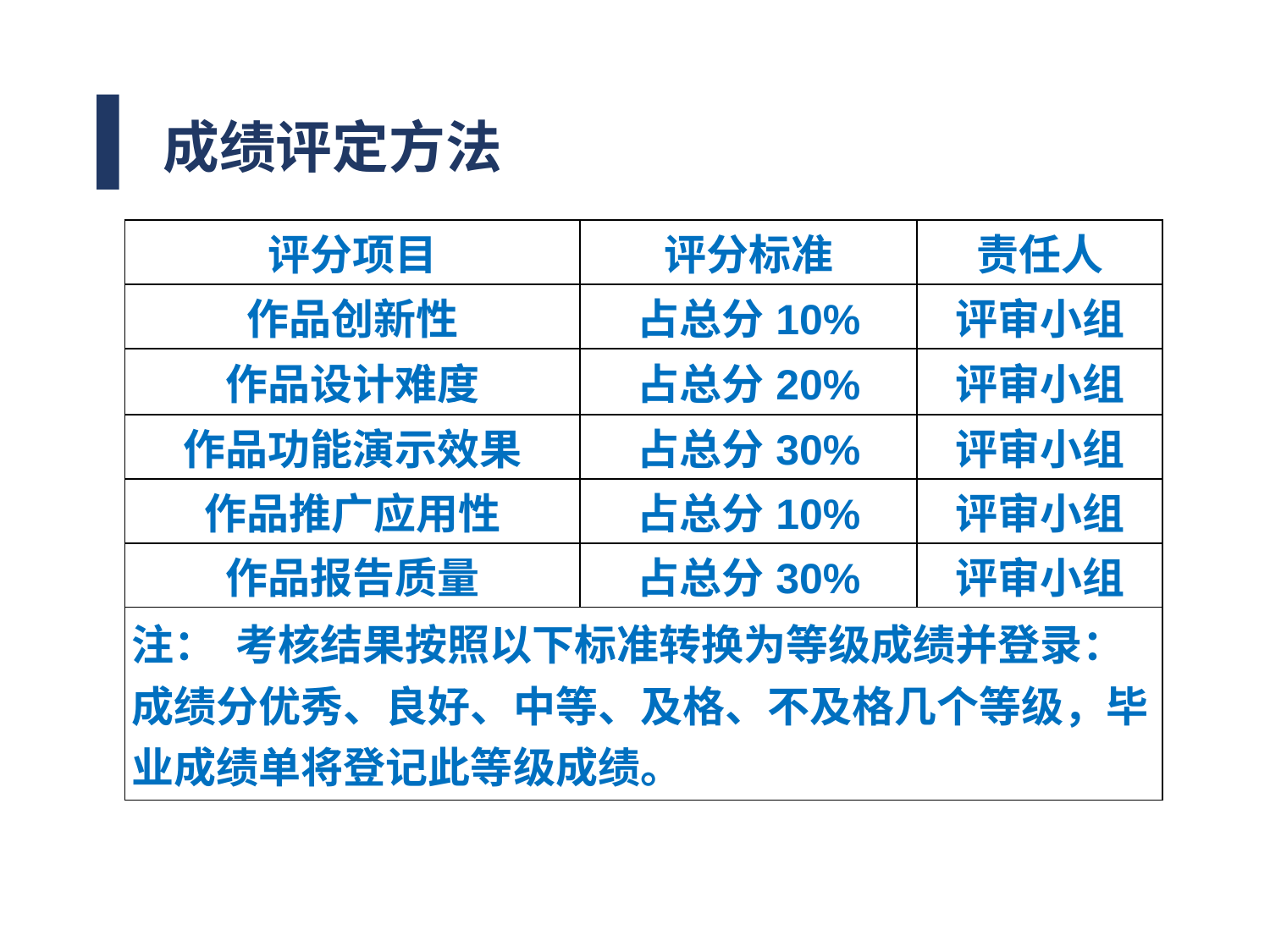

成绩评定方法
| 评分项目 | 评分标准 | 责任人 |
| --- | --- | --- |
| 作品创新性 | 占总分10% | 评审小组 |
| 作品设计难度 | 占总分20% | 评审小组 |
| 作品功能演示效果 | 占总分30% | 评审小组 |
| 作品推广应用性 | 占总分10% | 评审小组 |
| 作品报告质量 | 占总分30% | 评审小组 |
| 注： 考核结果按照以下标准转换为等级成绩并登录：成绩分优秀、良好、中等、及格、不及格几个等级，毕业成绩单将登记此等级成绩。 |  |  |